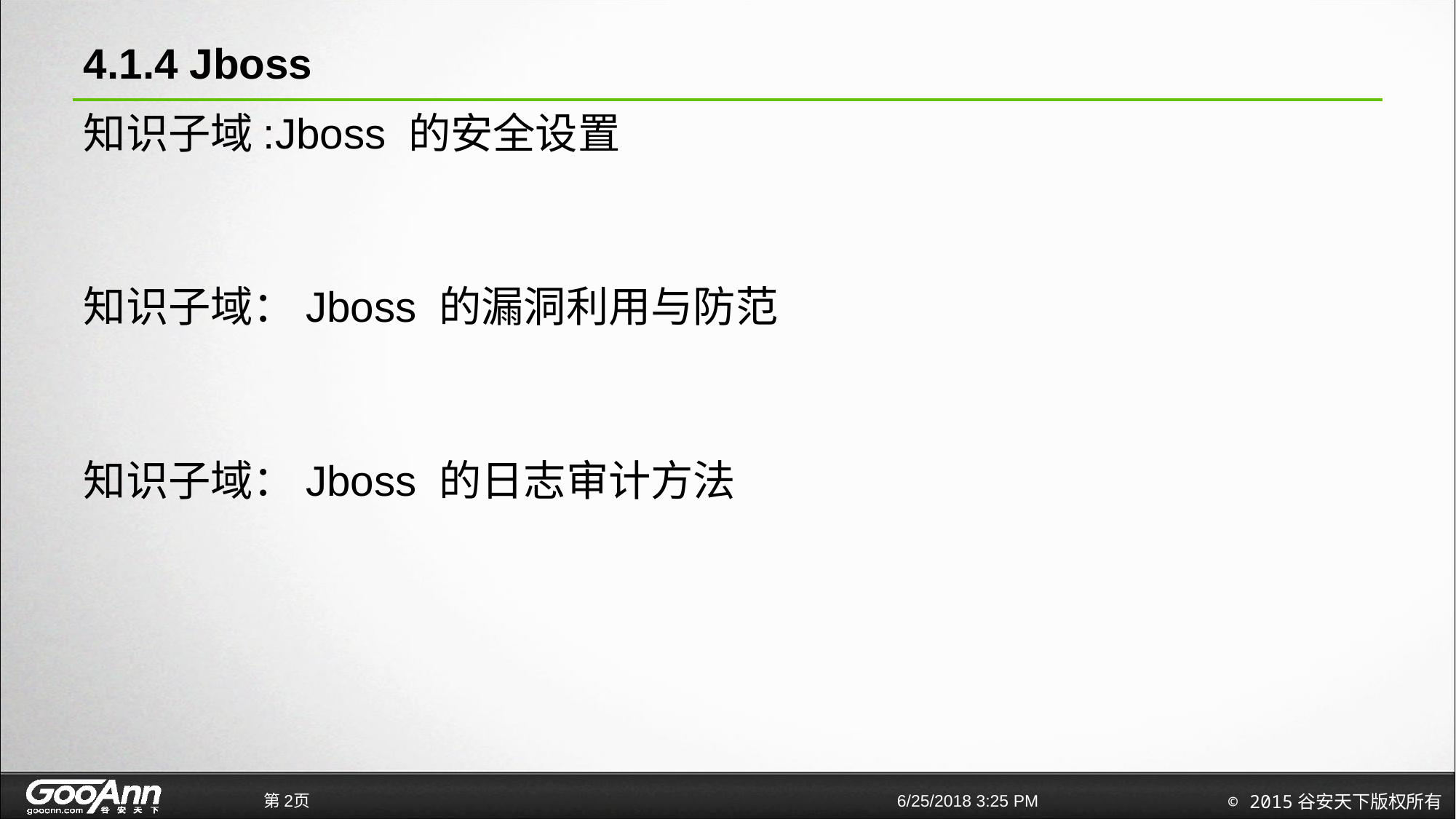

# 4.1.4 Jboss
知识子域:Jboss 的安全设置

知识子域：Jboss 的漏洞利用与防范

知识子域：Jboss 的日志审计方法